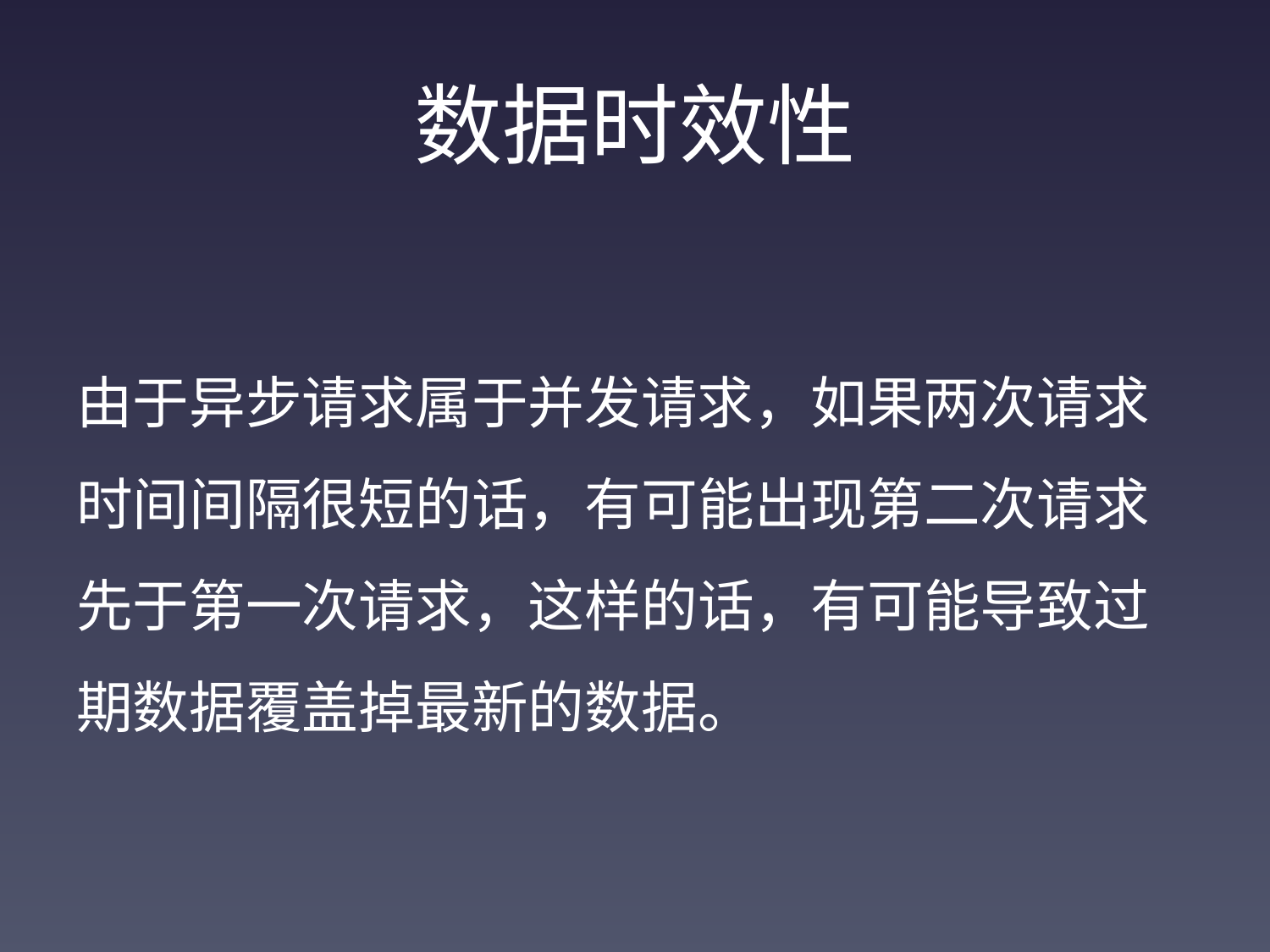

# 数据时效性
由于异步请求属于并发请求，如果两次请求时间间隔很短的话，有可能出现第二次请求先于第一次请求，这样的话，有可能导致过期数据覆盖掉最新的数据。